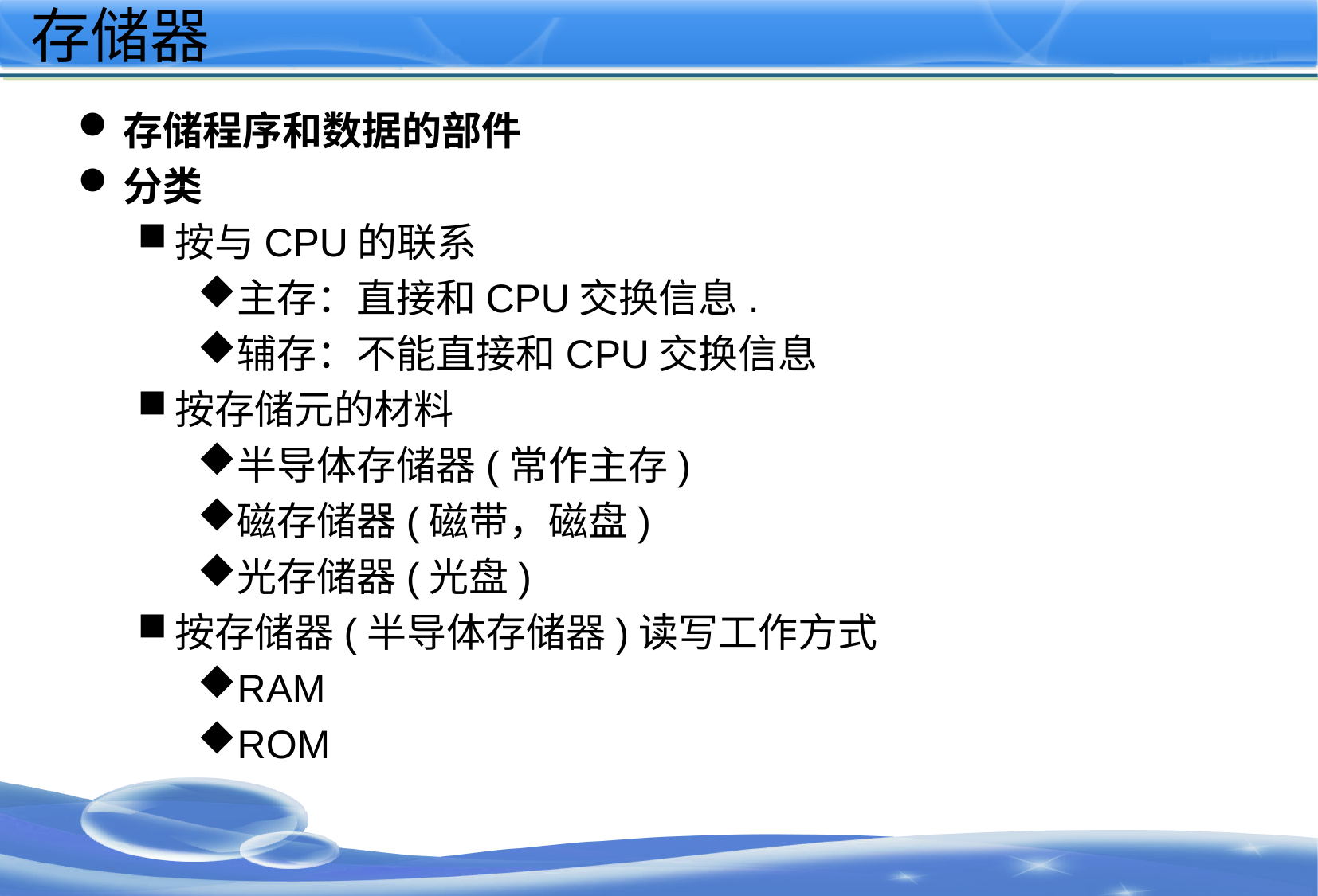

# 存储器
存储程序和数据的部件
分类
按与CPU的联系
主存：直接和CPU交换信息.
辅存：不能直接和CPU交换信息
按存储元的材料
半导体存储器(常作主存)
磁存储器(磁带，磁盘)
光存储器(光盘)
按存储器(半导体存储器)读写工作方式
RAM
ROM